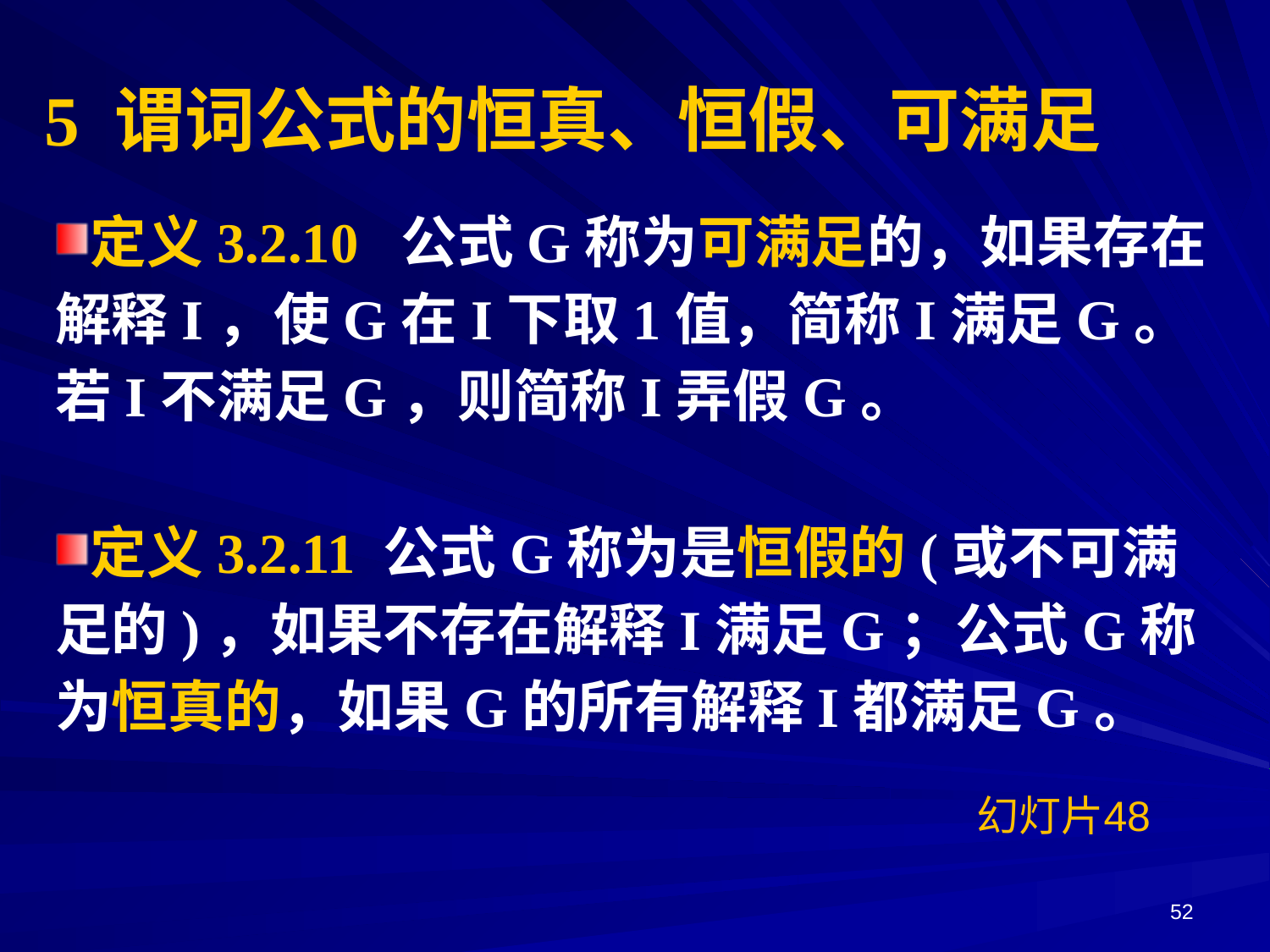

# 5 谓词公式的恒真、恒假、可满足
定义3.2.10  公式G称为可满足的，如果存在解释I，使G在I下取1值，简称I满足G。若I不满足G，则简称I弄假G。
定义3.2.11 公式G称为是恒假的(或不可满足的)，如果不存在解释I满足G；公式G称为恒真的，如果G的所有解释I都满足G。
幻灯片48
52